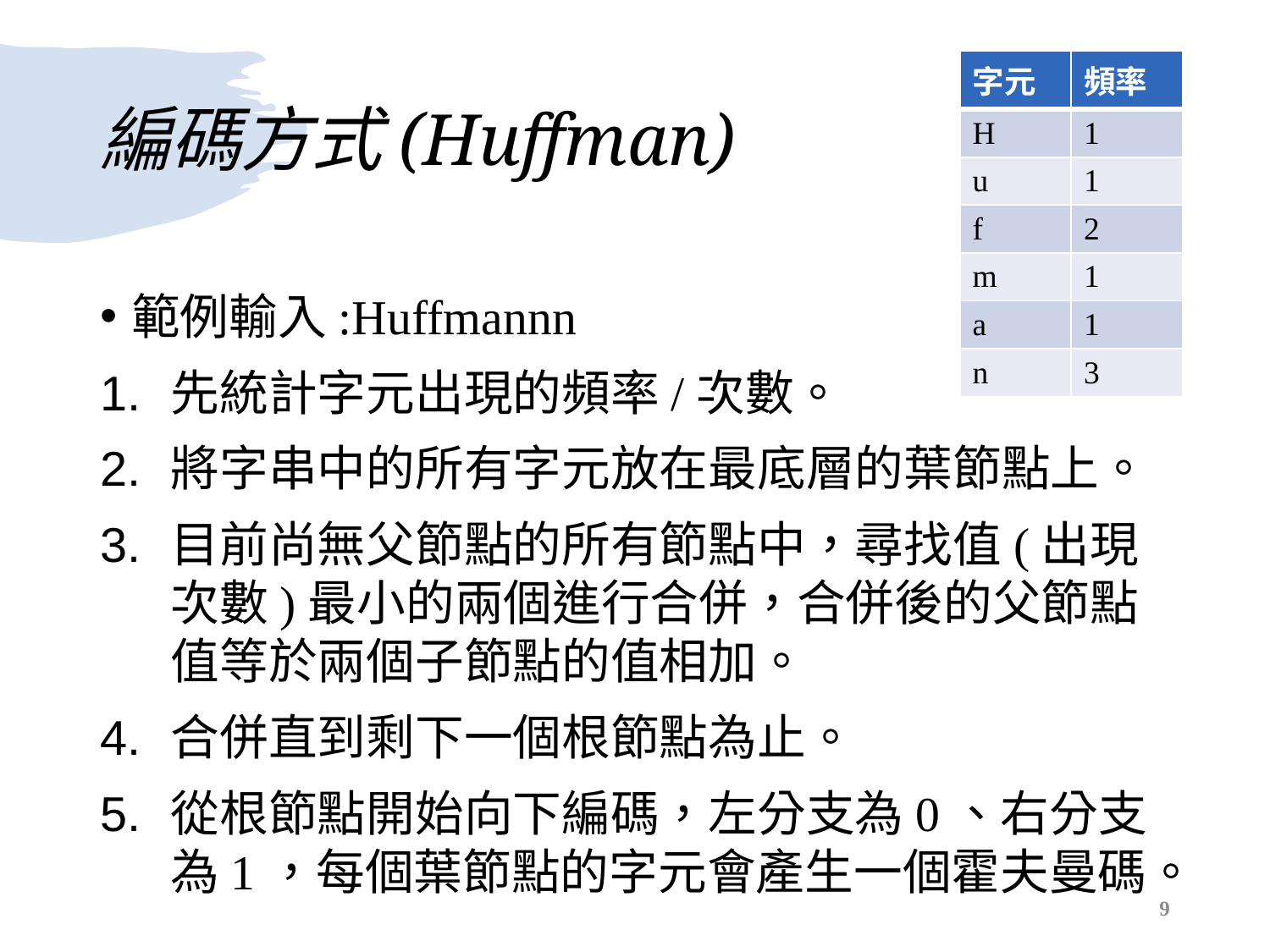

# 編碼方式(Huffman)
| 字元 | 頻率 |
| --- | --- |
| H | 1 |
| u | 1 |
| f | 2 |
| m | 1 |
| a | 1 |
| n | 3 |
範例輸入:Huffmannn
先統計字元出現的頻率/次數。
將字串中的所有字元放在最底層的葉節點上。
目前尚無父節點的所有節點中，尋找值(出現次數)最小的兩個進行合併，合併後的父節點值等於兩個子節點的值相加。
合併直到剩下一個根節點為止。
從根節點開始向下編碼，左分支為0、右分支為1，每個葉節點的字元會產生一個霍夫曼碼。

9